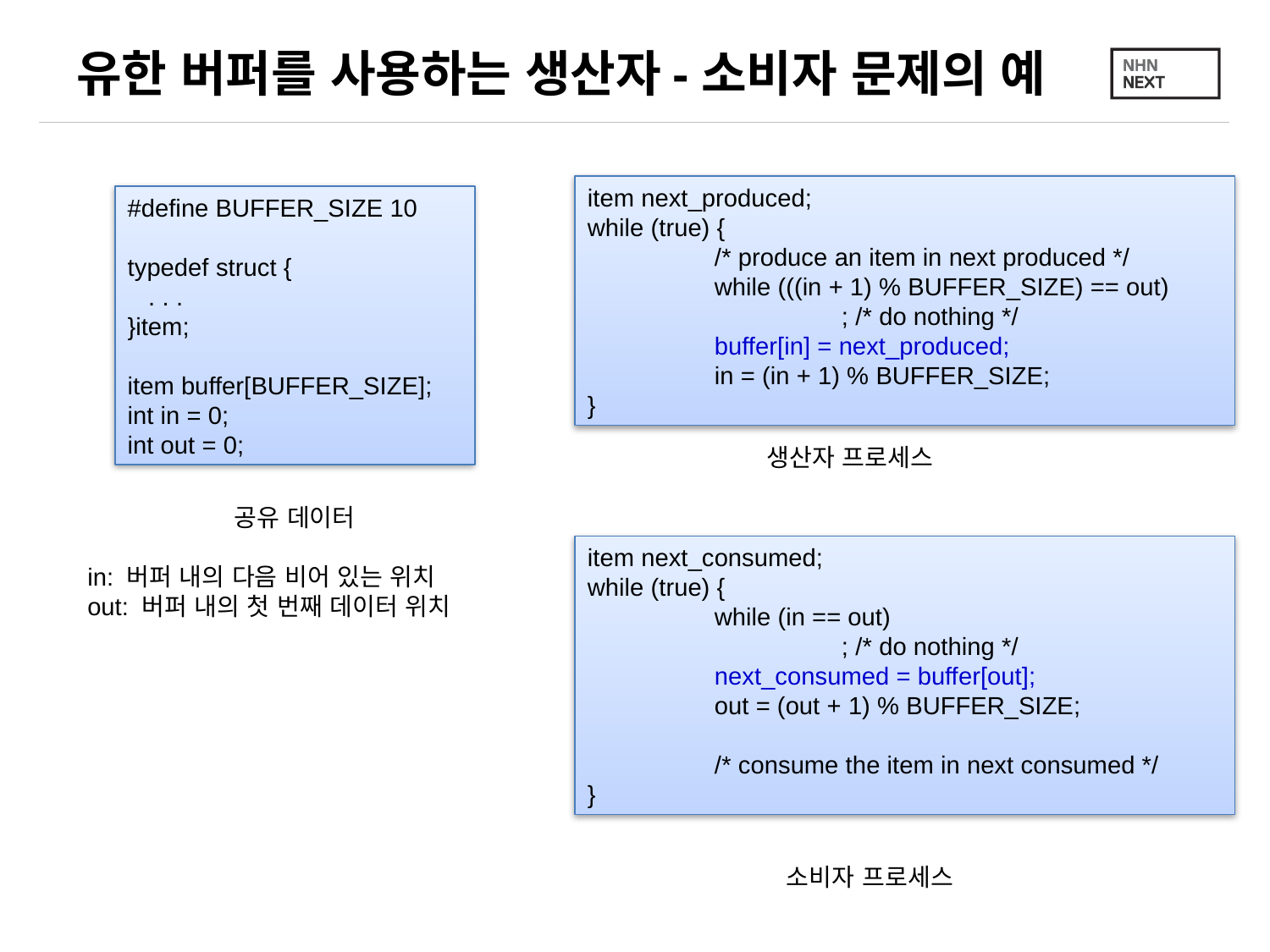

# 유한 버퍼를 사용하는 생산자-소비자 문제의 예
item next_produced;
while (true) {
	/* produce an item in next produced */
	while (((in + 1) % BUFFER_SIZE) == out)
		; /* do nothing */
	buffer[in] = next_produced;
	in = (in + 1) % BUFFER_SIZE;
}
#define BUFFER_SIZE 10

typedef struct {
   . . .
}item;

item buffer[BUFFER_SIZE];
int in = 0;
int out = 0;
생산자 프로세스
공유 데이터

in: 버퍼 내의 다음 비어 있는 위치
out: 버퍼 내의 첫 번째 데이터 위치
item next_consumed;
while (true) {
	while (in == out)
		; /* do nothing */
	next_consumed = buffer[out];
	out = (out + 1) % BUFFER_SIZE;
	/* consume the item in next consumed */
}
소비자 프로세스